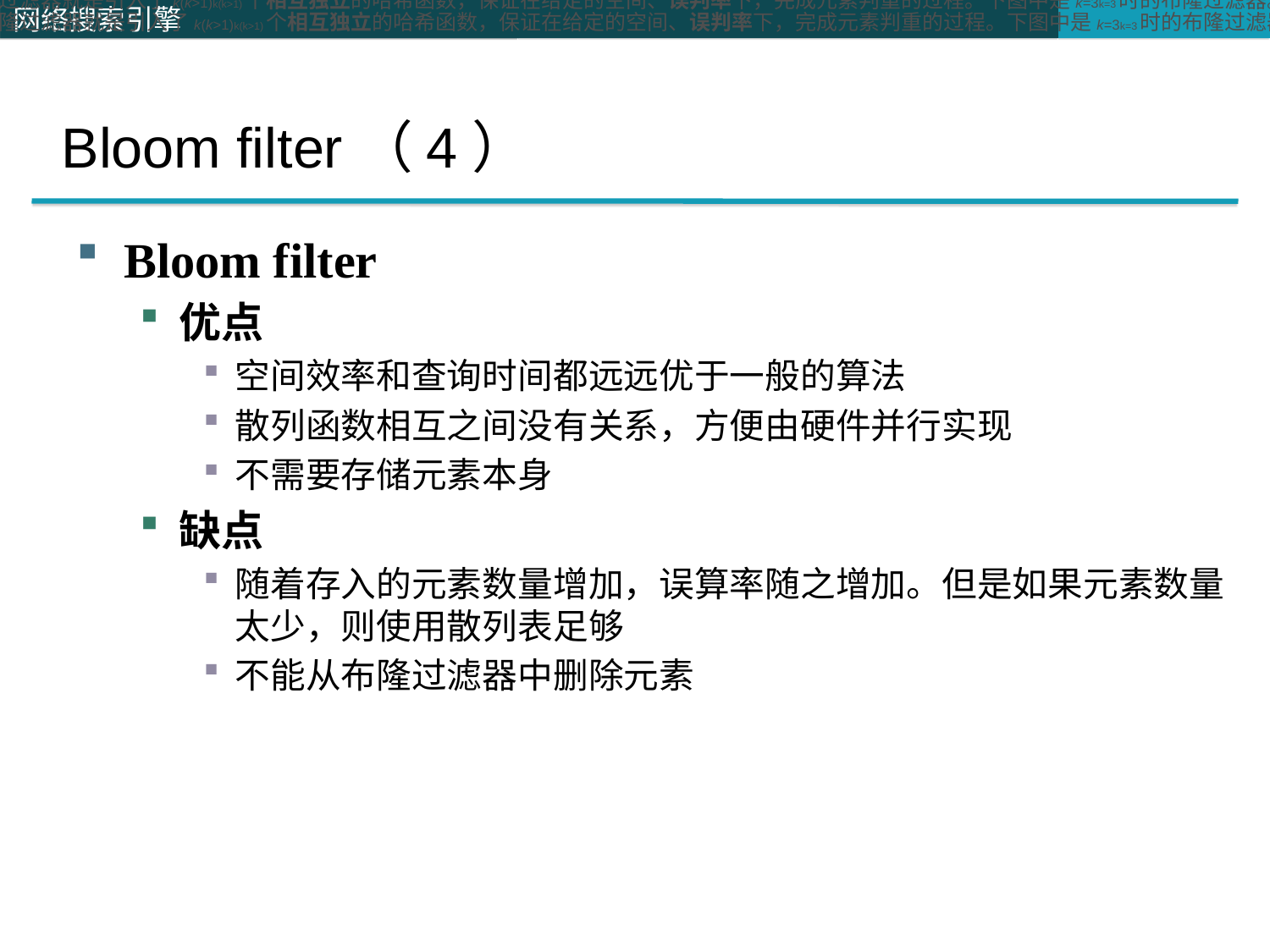

隆过滤器就是引入了k(k>1)k(k>1)个相互独立的哈希函数，保证在给定的空间、误判率下，完成元素判重的过程。下图中是k=3k=3时的布隆过滤器。
隆过滤器就是引入了k(k>1)k(k>1)个相互独立的哈希函数，保证在给定的空间、误判率下，完成元素判重的过程。下图中是k=3k=3时的布隆过滤器。
Bloom filter（4）
Bloom filter
优点
空间效率和查询时间都远远优于一般的算法
散列函数相互之间没有关系，方便由硬件并行实现
不需要存储元素本身
缺点
随着存入的元素数量增加，误算率随之增加。但是如果元素数量太少，则使用散列表足够
不能从布隆过滤器中删除元素

33